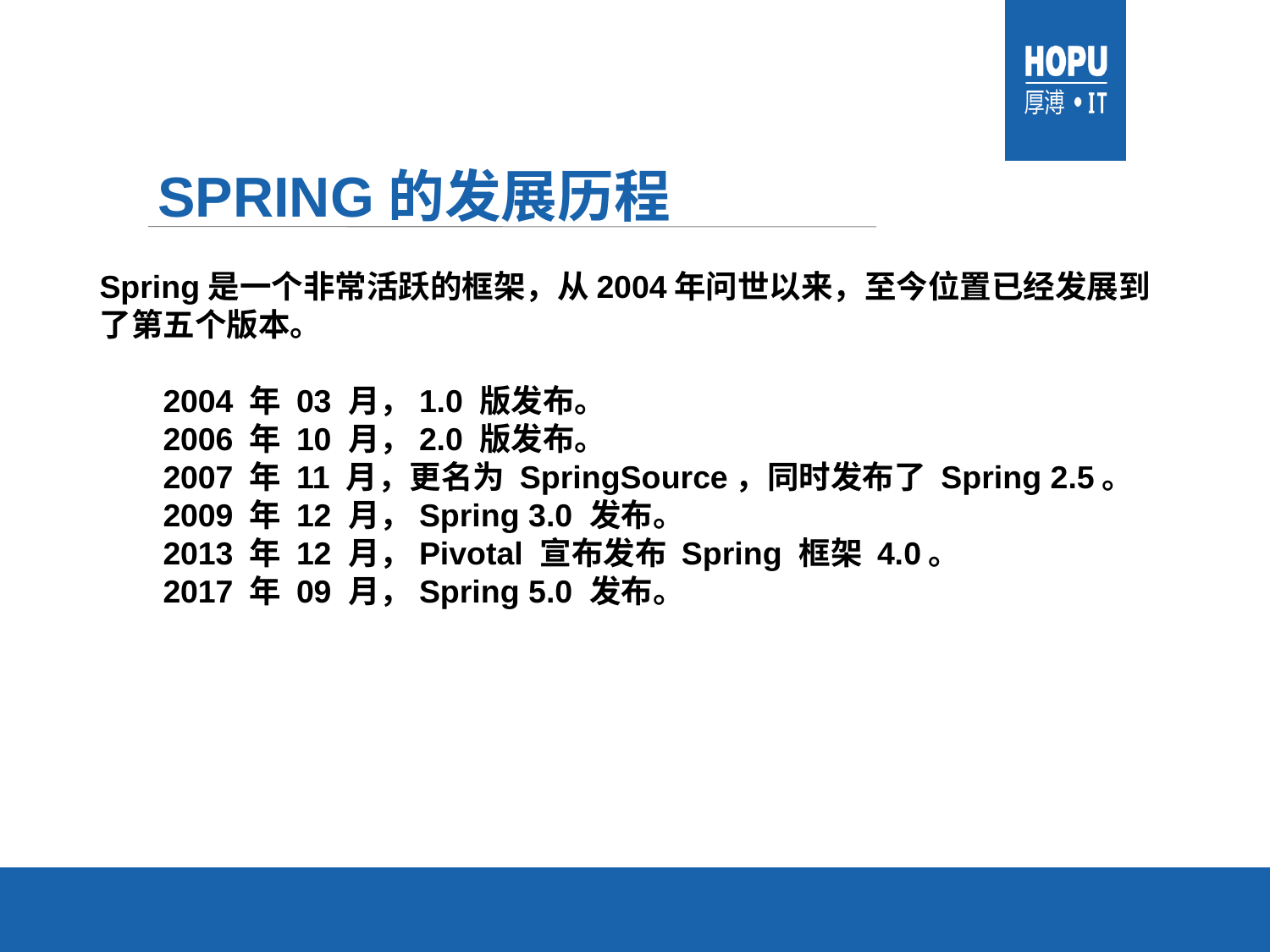

# Spring的发展历程
Spring是一个非常活跃的框架，从2004年问世以来，至今位置已经发展到了第五个版本。

2004 年 03 月，1.0 版发布。
2006 年 10 月，2.0 版发布。
2007 年 11 月，更名为 SpringSource，同时发布了 Spring 2.5。
2009 年 12 月，Spring 3.0 发布。
2013 年 12 月，Pivotal 宣布发布 Spring 框架 4.0。
2017 年 09 月，Spring 5.0 发布。